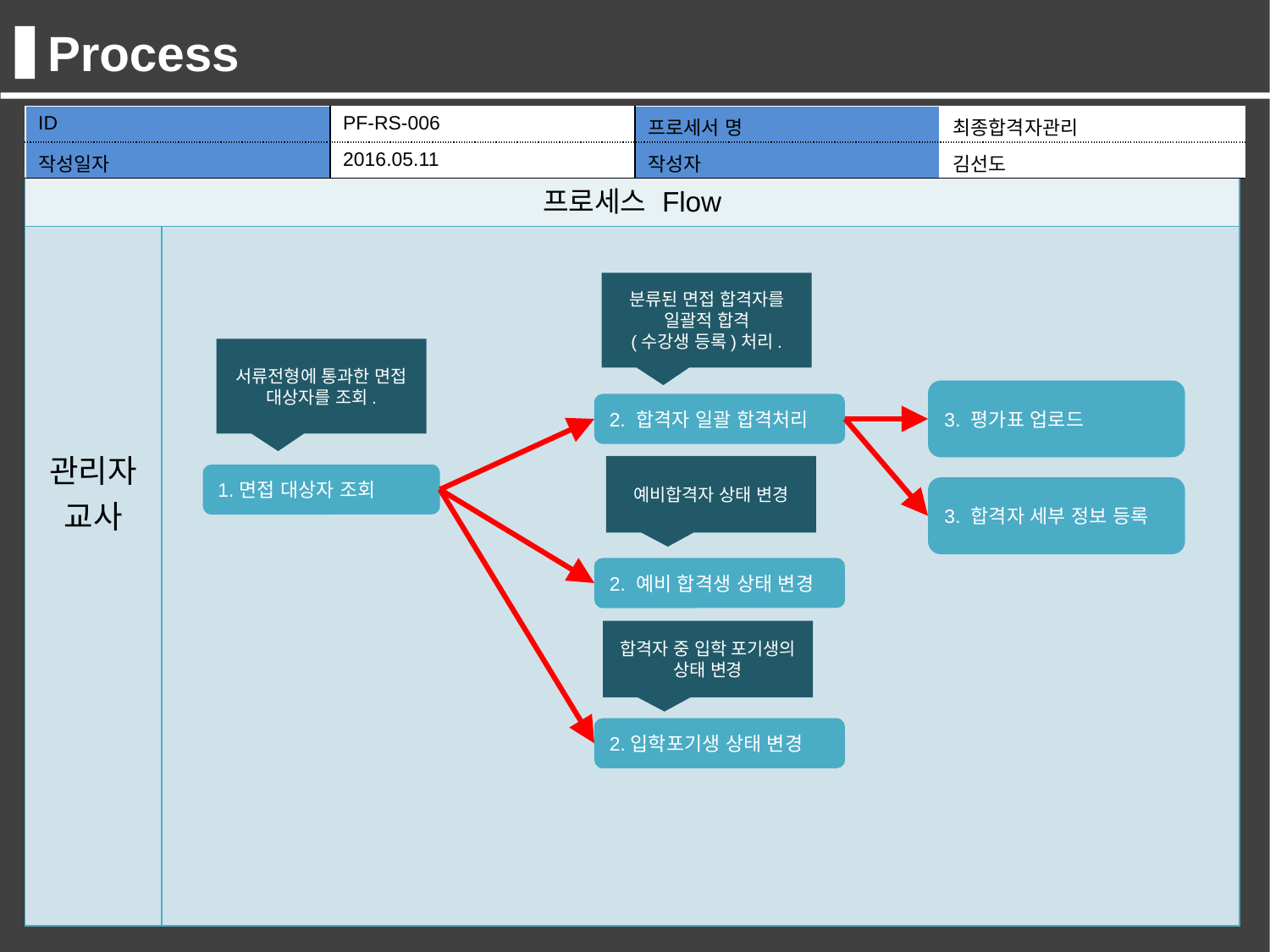

Process

| ID | PF-RS-006 | 프로세서 명 | 최종합격자관리 |
| --- | --- | --- | --- |
| 작성일자 | 2016.05.11 | 작성자 | 김선도 |
| 프로세스 Flow |  |
| --- | --- |
| 관리자 교사 |  |
분류된 면접 합격자를 일괄적 합격
(수강생 등록)처리.
서류전형에 통과한 면접 대상자를 조회.
3. 평가표 업로드
2. 합격자 일괄 합격처리
예비합격자 상태 변경
1.면접 대상자 조회
3. 합격자 세부 정보 등록
2. 예비 합격생 상태 변경
합격자 중 입학 포기생의 상태 변경
2.입학포기생 상태 변경